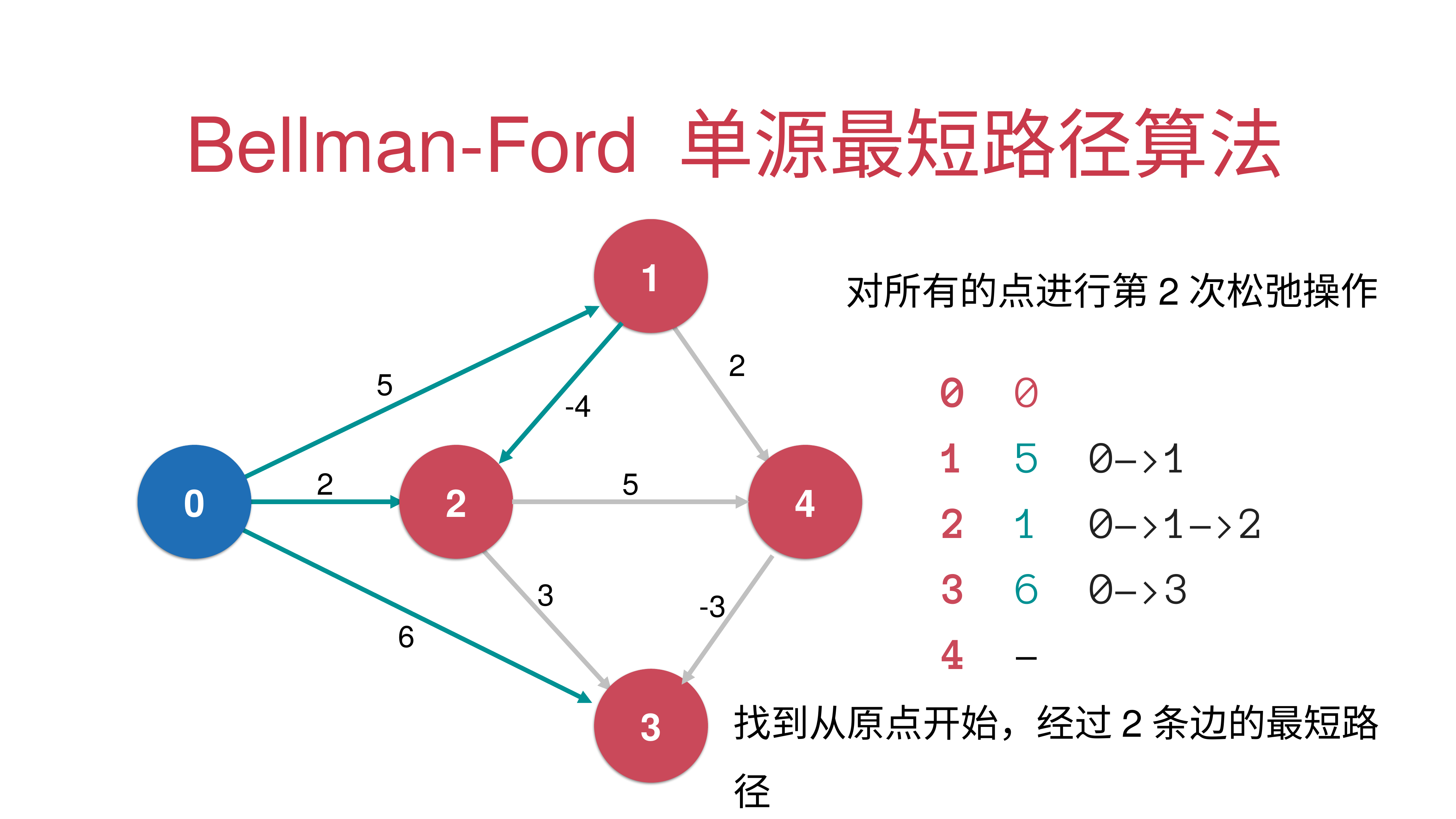

# Bellman-Ford 单源最短路径算法
1
对所有的点进行第2次松弛操作

2
5
0  0
1  5  0->1
2  1  0->1->2
3  6  0->3
4  -
-4
0
2
4
2
5

3
-3
6
3
6
找到从原点开始，经过2条边的最短路径
0.29